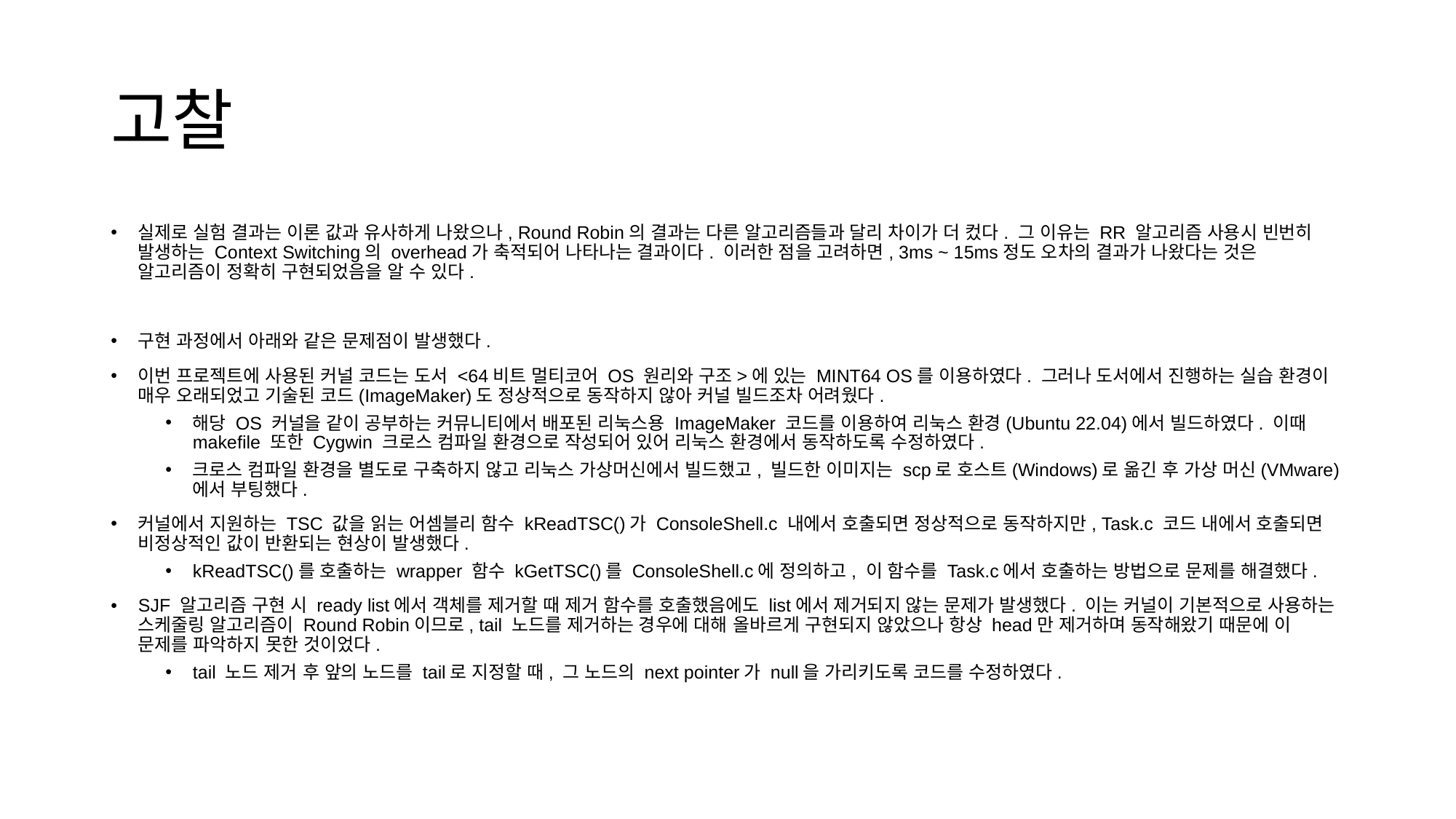

# 고찰
실제로 실험 결과는 이론 값과 유사하게 나왔으나, Round Robin의 결과는 다른 알고리즘들과 달리 차이가 더 컸다. 그 이유는 RR 알고리즘 사용시 빈번히 발생하는 Context Switching의 overhead가 축적되어 나타나는 결과이다. 이러한 점을 고려하면, 3ms ~ 15ms정도 오차의 결과가 나왔다는 것은 알고리즘이 정확히 구현되었음을 알 수 있다.

구현 과정에서 아래와 같은 문제점이 발생했다.
이번 프로젝트에 사용된 커널 코드는 도서 <64비트 멀티코어 OS 원리와 구조>에 있는 MINT64 OS를 이용하였다. 그러나 도서에서 진행하는 실습 환경이 매우 오래되었고 기술된 코드(ImageMaker)도 정상적으로 동작하지 않아 커널 빌드조차 어려웠다.
해당 OS 커널을 같이 공부하는 커뮤니티에서 배포된 리눅스용 ImageMaker 코드를 이용하여 리눅스 환경(Ubuntu 22.04)에서 빌드하였다. 이때 makefile 또한 Cygwin 크로스 컴파일 환경으로 작성되어 있어 리눅스 환경에서 동작하도록 수정하였다.
크로스 컴파일 환경을 별도로 구축하지 않고 리눅스 가상머신에서 빌드했고, 빌드한 이미지는 scp로 호스트(Windows)로 옮긴 후 가상 머신(VMware)에서 부팅했다.
커널에서 지원하는 TSC 값을 읽는 어셈블리 함수 kReadTSC()가 ConsoleShell.c 내에서 호출되면 정상적으로 동작하지만, Task.c 코드 내에서 호출되면 비정상적인 값이 반환되는 현상이 발생했다.
kReadTSC()를 호출하는 wrapper 함수 kGetTSC()를 ConsoleShell.c에 정의하고, 이 함수를 Task.c에서 호출하는 방법으로 문제를 해결했다.
SJF 알고리즘 구현 시 ready list에서 객체를 제거할 때 제거 함수를 호출했음에도 list에서 제거되지 않는 문제가 발생했다. 이는 커널이 기본적으로 사용하는 스케줄링 알고리즘이 Round Robin이므로, tail 노드를 제거하는 경우에 대해 올바르게 구현되지 않았으나 항상 head만 제거하며 동작해왔기 때문에 이 문제를 파악하지 못한 것이었다.
tail 노드 제거 후 앞의 노드를 tail로 지정할 때, 그 노드의 next pointer가 null을 가리키도록 코드를 수정하였다.